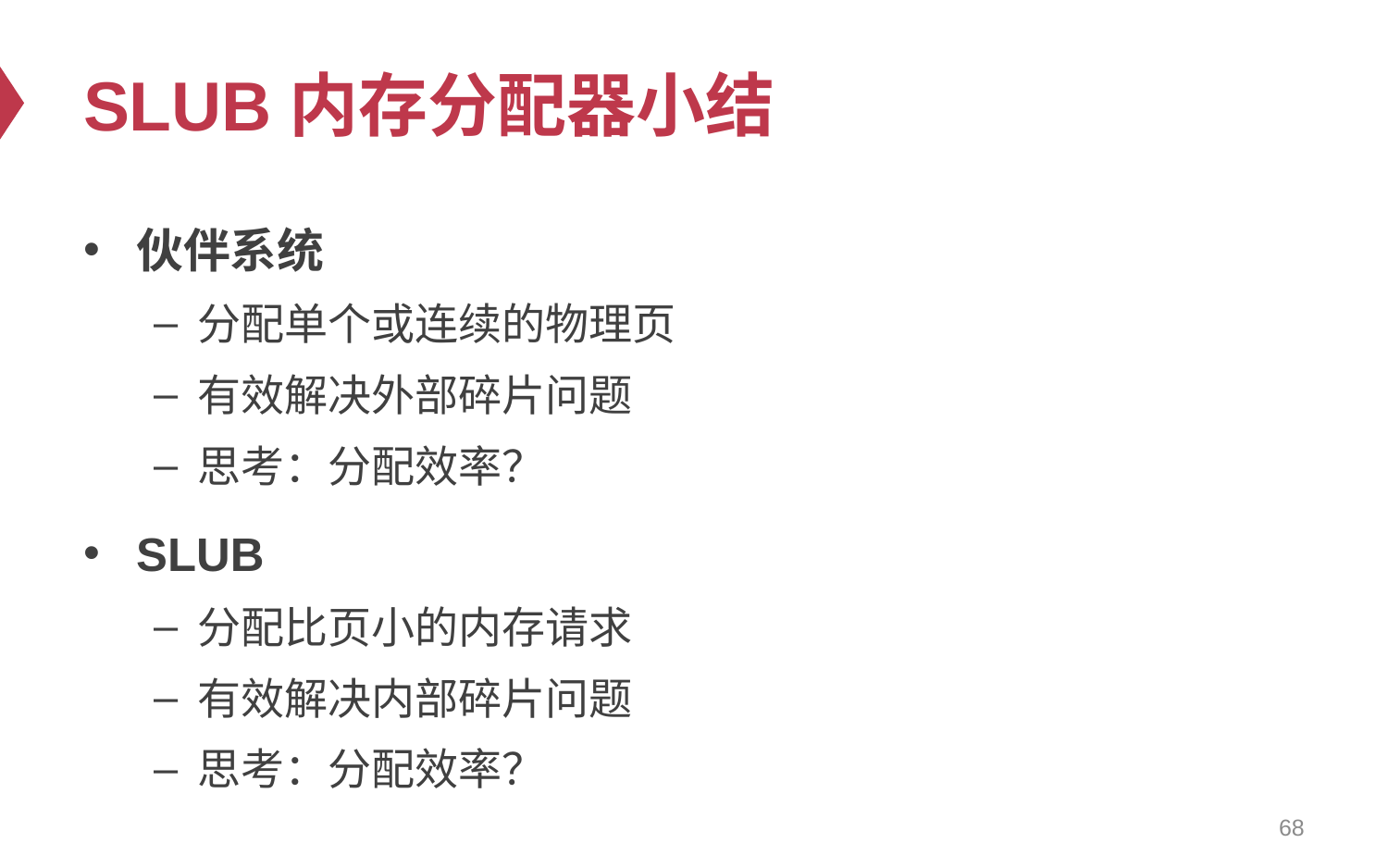

# SLUB内存分配器小结
伙伴系统
分配单个或连续的物理页
有效解决外部碎片问题
思考：分配效率？
SLUB
分配比页小的内存请求
有效解决内部碎片问题
思考：分配效率？

68